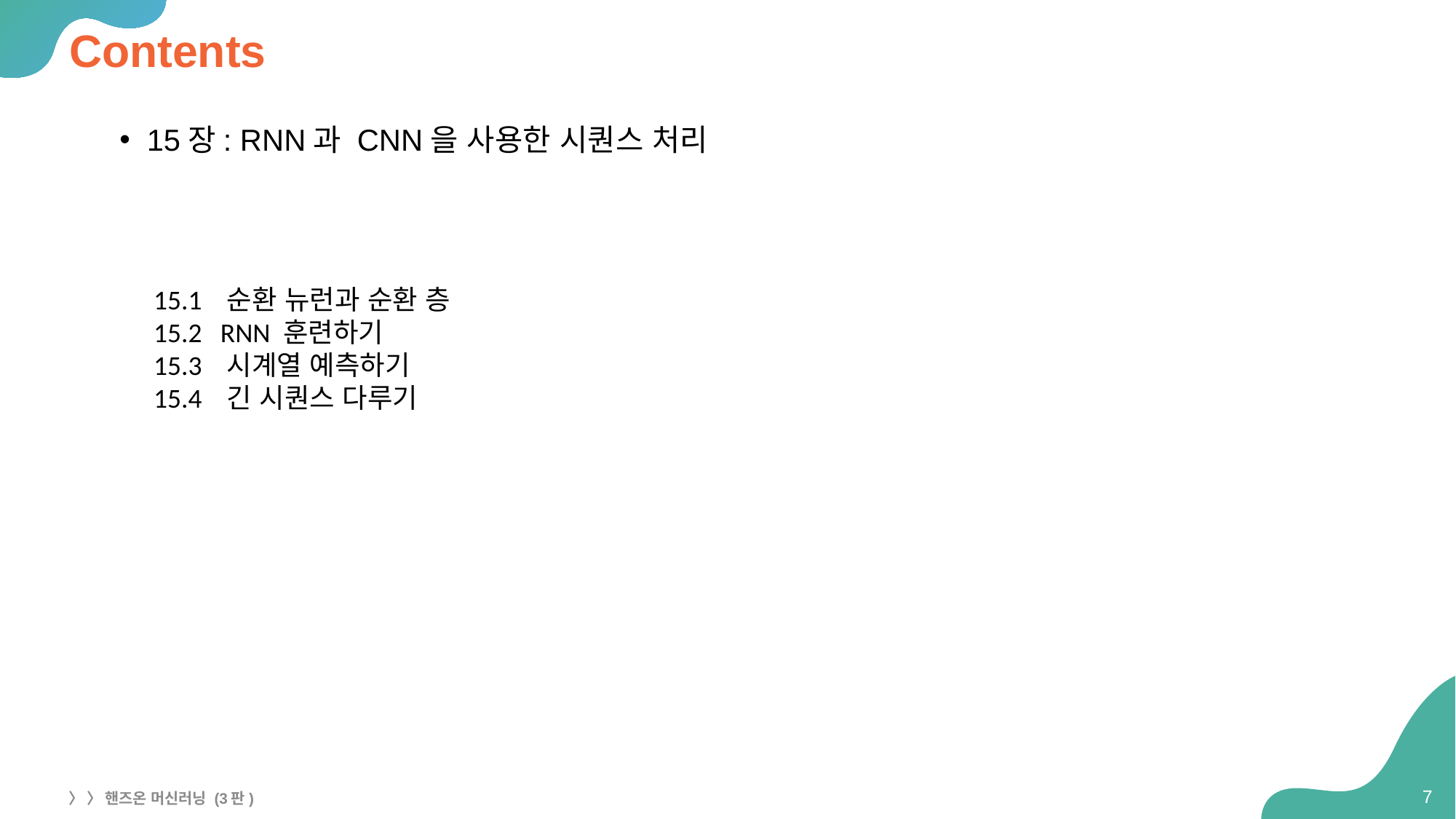

# Contents
15장: RNN과 CNN을 사용한 시퀀스 처리

15.1   순환 뉴런과 순환 층
15.2   RNN 훈련하기
15.3   시계열 예측하기
15.4   긴 시퀀스 다루기

7
〉 〉 핸즈온 머신러닝 (3판)